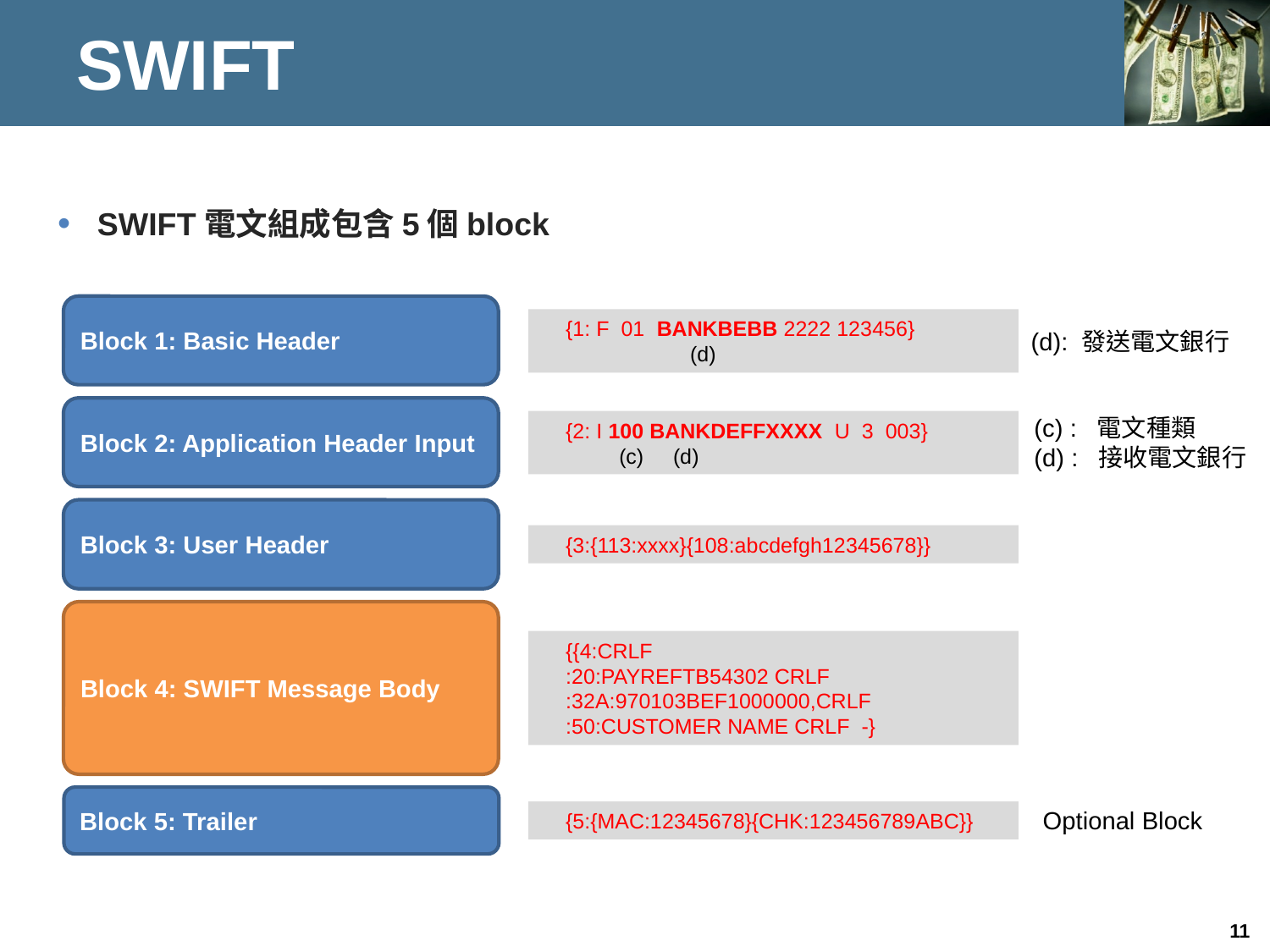

# SWIFT
SWIFT電文組成包含5個block
Block 1: Basic Header
{1: F  01  BANKBEBB 2222 123456}
                     (d)
(d): 發送電文銀行
Block 2: Application Header Input
(c) :  電文種類
(d) :  接收電文銀行
{2: I 100 BANKDEFFXXXX  U  3  003}
         (c)     (d)
Block 3: User Header
{3:{113:xxxx}{108:abcdefgh12345678}}
Block 4: SWIFT Message Body
{{4:CRLF
:20:PAYREFTB54302 CRLF
:32A:970103BEF1000000,CRLF
:50:CUSTOMER NAME CRLF  -}
Block 5: Trailer
Optional Block
{5:{MAC:12345678}{CHK:123456789ABC}}
11